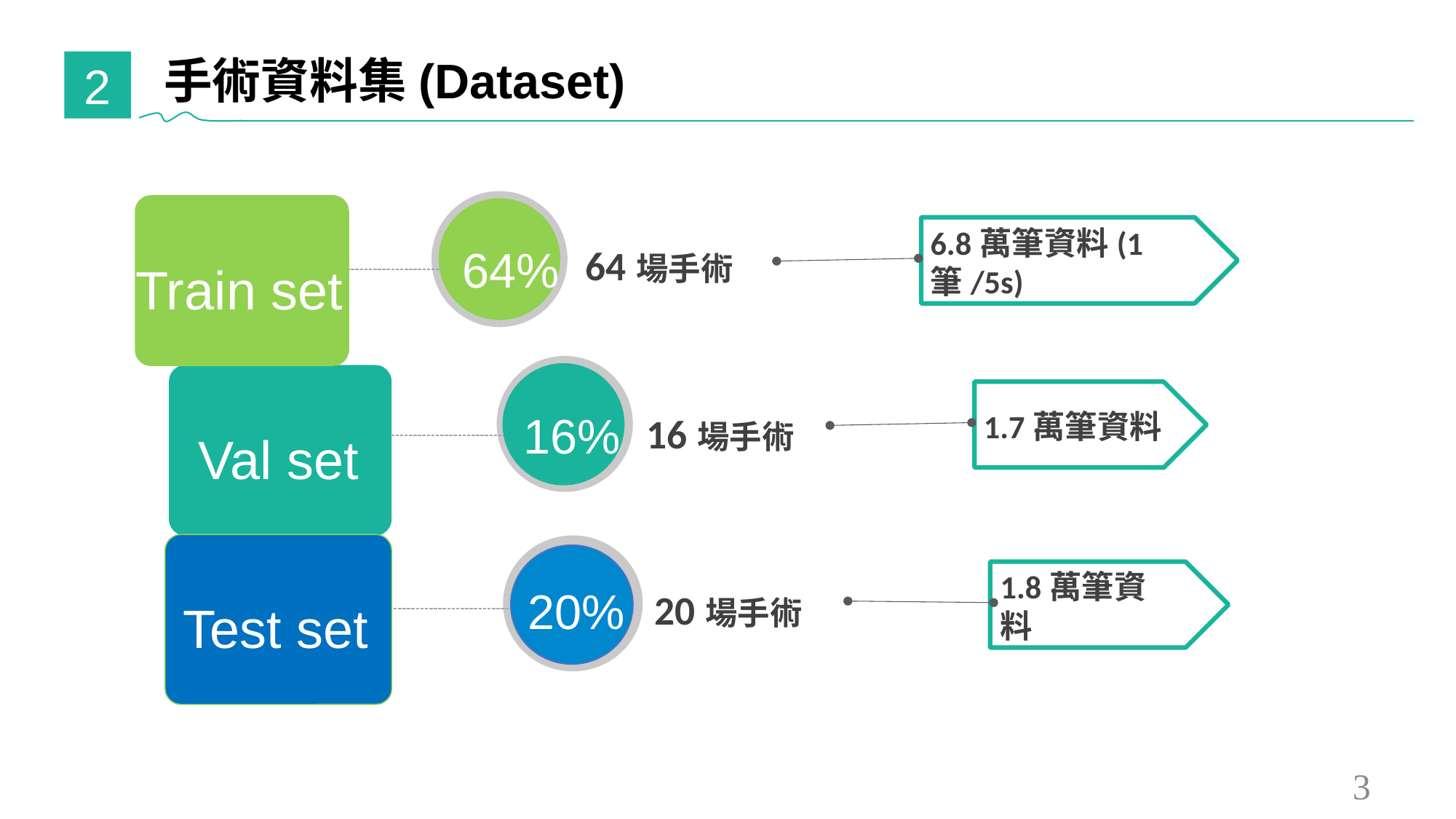

手術資料集(Dataset)
2

Train set

64%
6.8萬筆資料(1筆/5s)
64場手術

16%
1.7萬筆資料
16場手術
Val set

Test set

20%
1.8萬筆資料
20場手術
3